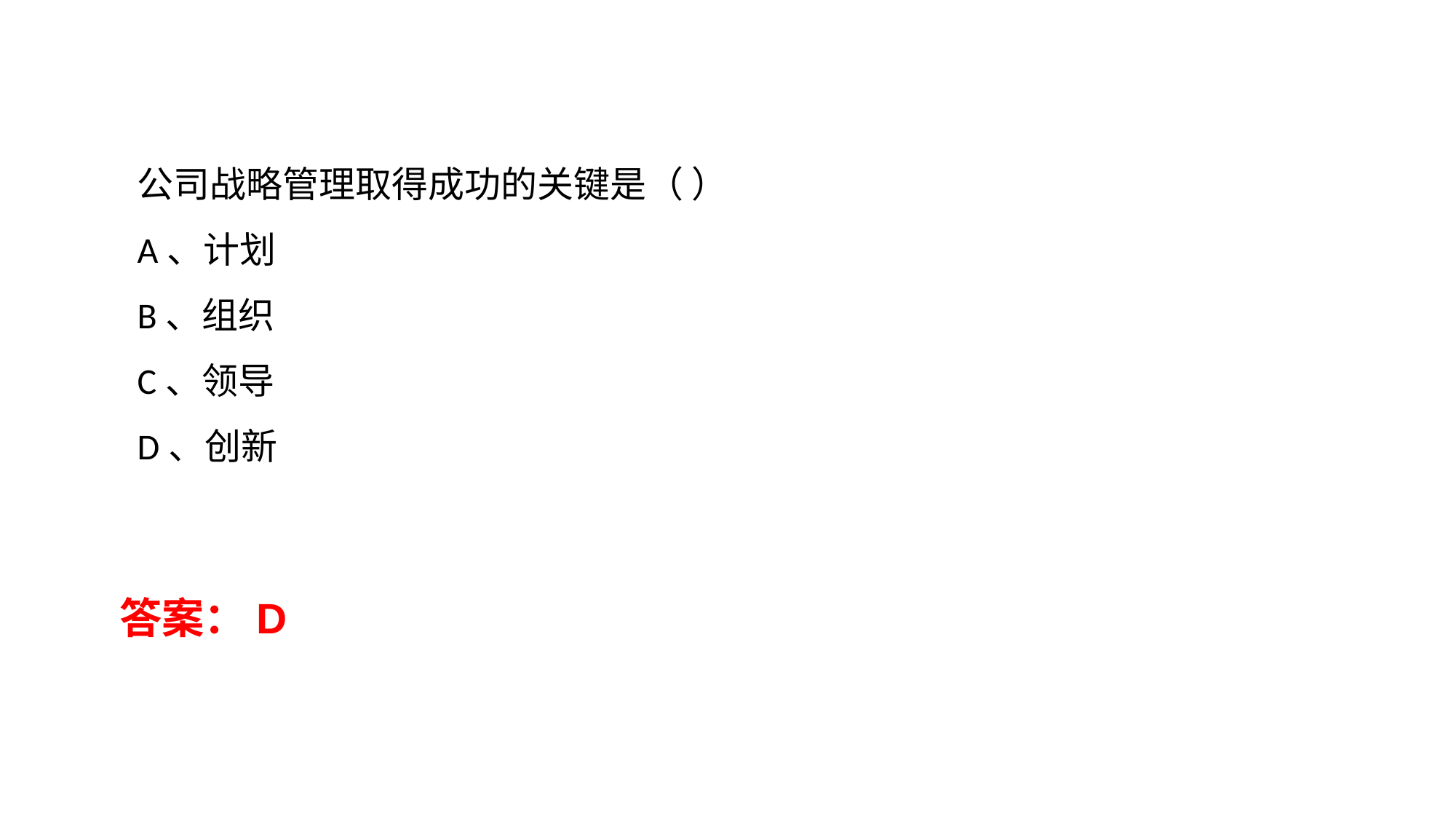

公司战略管理取得成功的关键是（ ）
A、计划
B、组织
C、领导
D、创新
答案：D